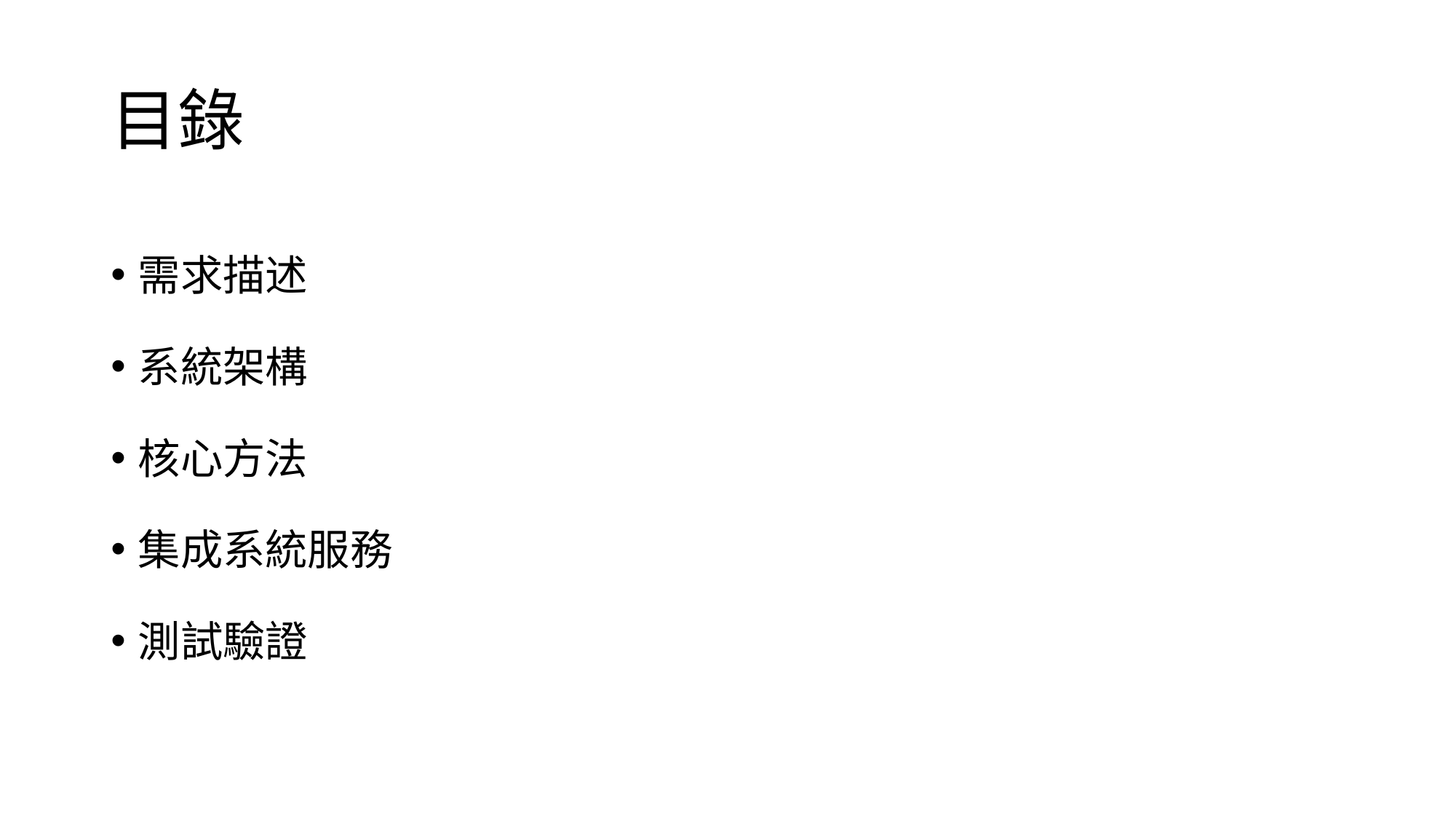

# 目錄
需求描述
系統架構
核心方法
集成系統服務
測試驗證